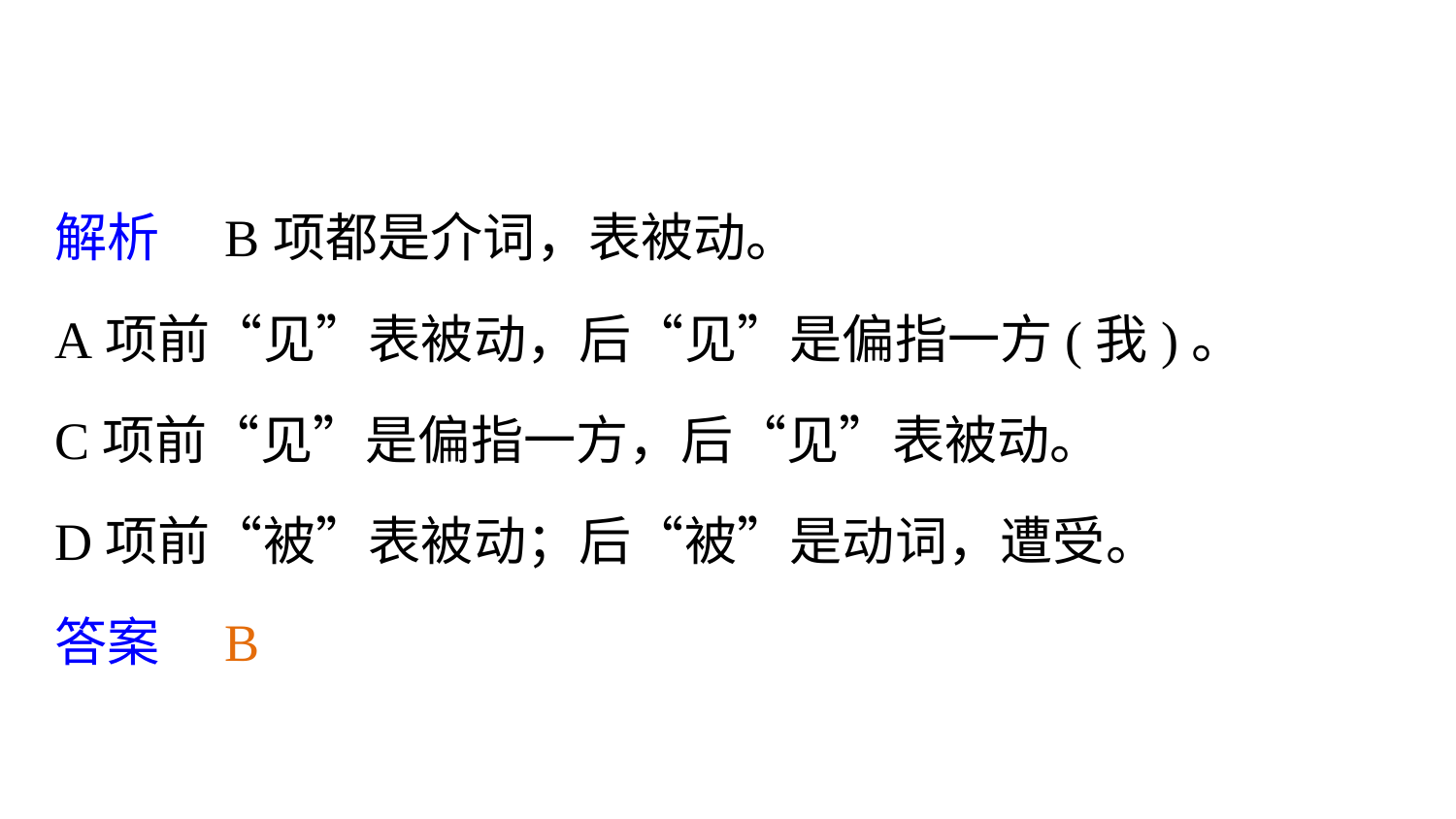

解析　B项都是介词，表被动。
A项前“见”表被动，后“见”是偏指一方(我)。
C项前“见”是偏指一方，后“见”表被动。
D项前“被”表被动；后“被”是动词，遭受。
答案　B